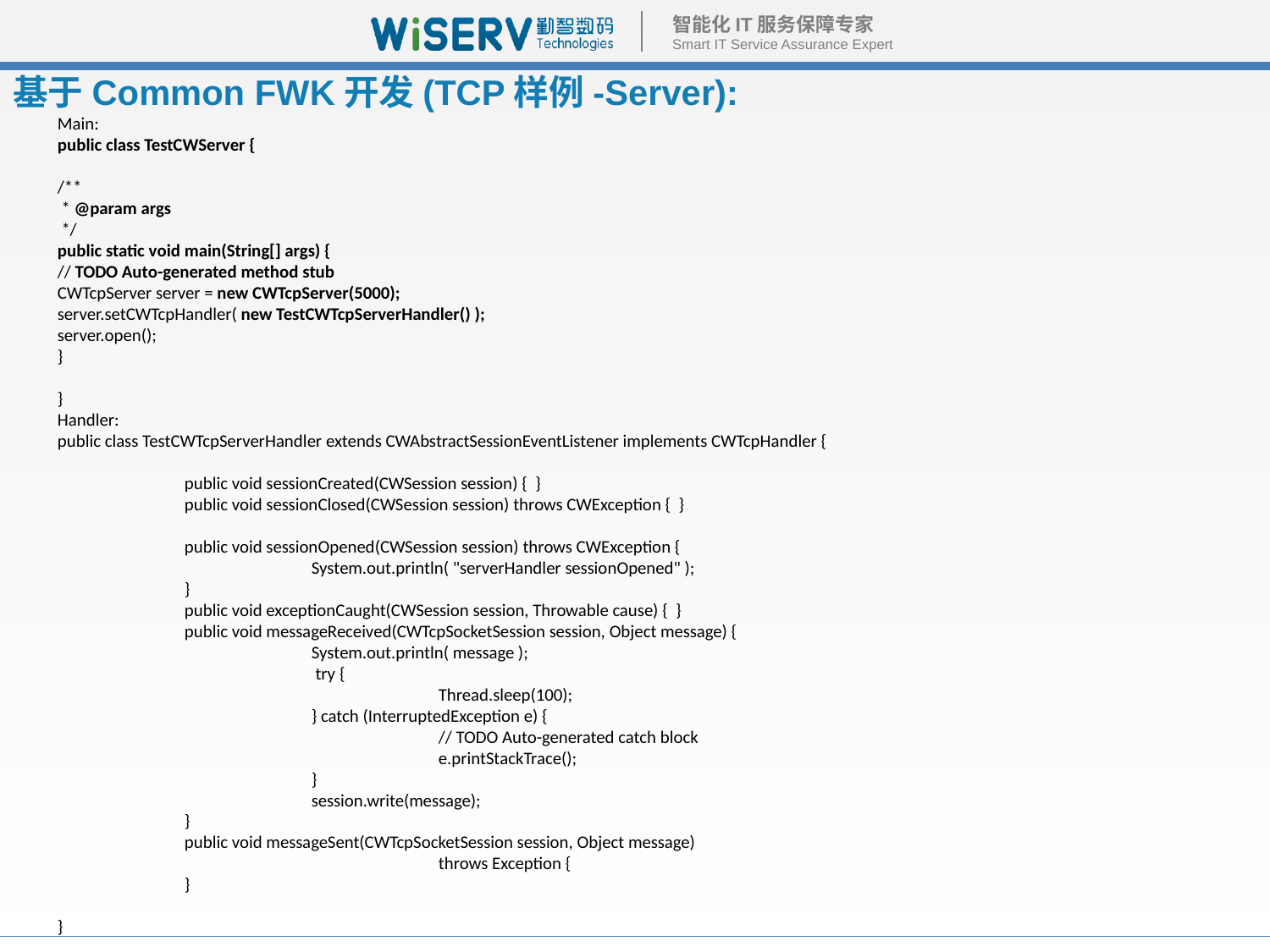

# 基于Common FWK开发(TCP样例-Server):
Main:
public class TestCWServer {

/**
 * @param args
 */
public static void main(String[] args) {
// TODO Auto-generated method stub
CWTcpServer server = new CWTcpServer(5000);
server.setCWTcpHandler( new TestCWTcpServerHandler() );
server.open();
}

}
Handler:
public class TestCWTcpServerHandler extends CWAbstractSessionEventListener implements CWTcpHandler {

	public void sessionCreated(CWSession session) {  }
	public void sessionClosed(CWSession session) throws CWException {  }

	public void sessionOpened(CWSession session) throws CWException {
		System.out.println( "serverHandler sessionOpened" );
	}
	public void exceptionCaught(CWSession session, Throwable cause) {  }
	public void messageReceived(CWTcpSocketSession session, Object message) {
		System.out.println( message );
		 try {
			Thread.sleep(100);
		} catch (InterruptedException e) {
			// TODO Auto-generated catch block
			e.printStackTrace();
		}
		session.write(message);
	}
	public void messageSent(CWTcpSocketSession session, Object message)
			throws Exception {
	}

}